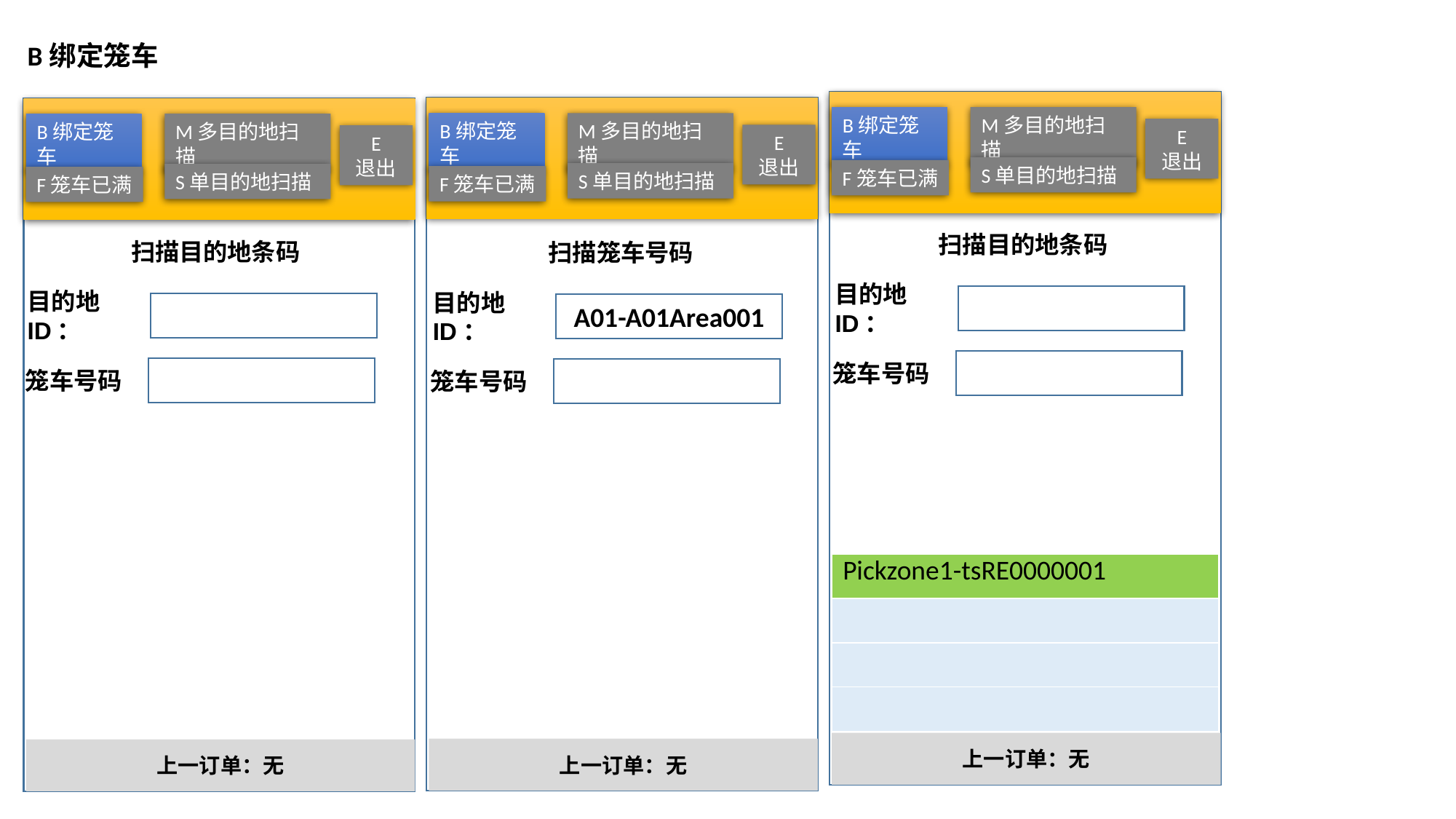

B绑定笼车

B绑定笼车
M多目的地扫描
B绑定笼车
M多目的地扫描
B绑定笼车
M多目的地扫描
E
退出
E
退出
E
退出
S单目的地扫描
F笼车已满
S单目的地扫描
S单目的地扫描
F笼车已满
F笼车已满
扫描目的地条码
扫描目的地条码
扫描笼车号码
目的地ID：

目的地ID：
目的地ID：

A01-A01Area001
笼车号码

笼车号码
笼车号码

| Pickzone1-tsRE0000001 |
| --- |
|  |
|  |
|  |
上一订单：无
上一订单：无
上一订单：无